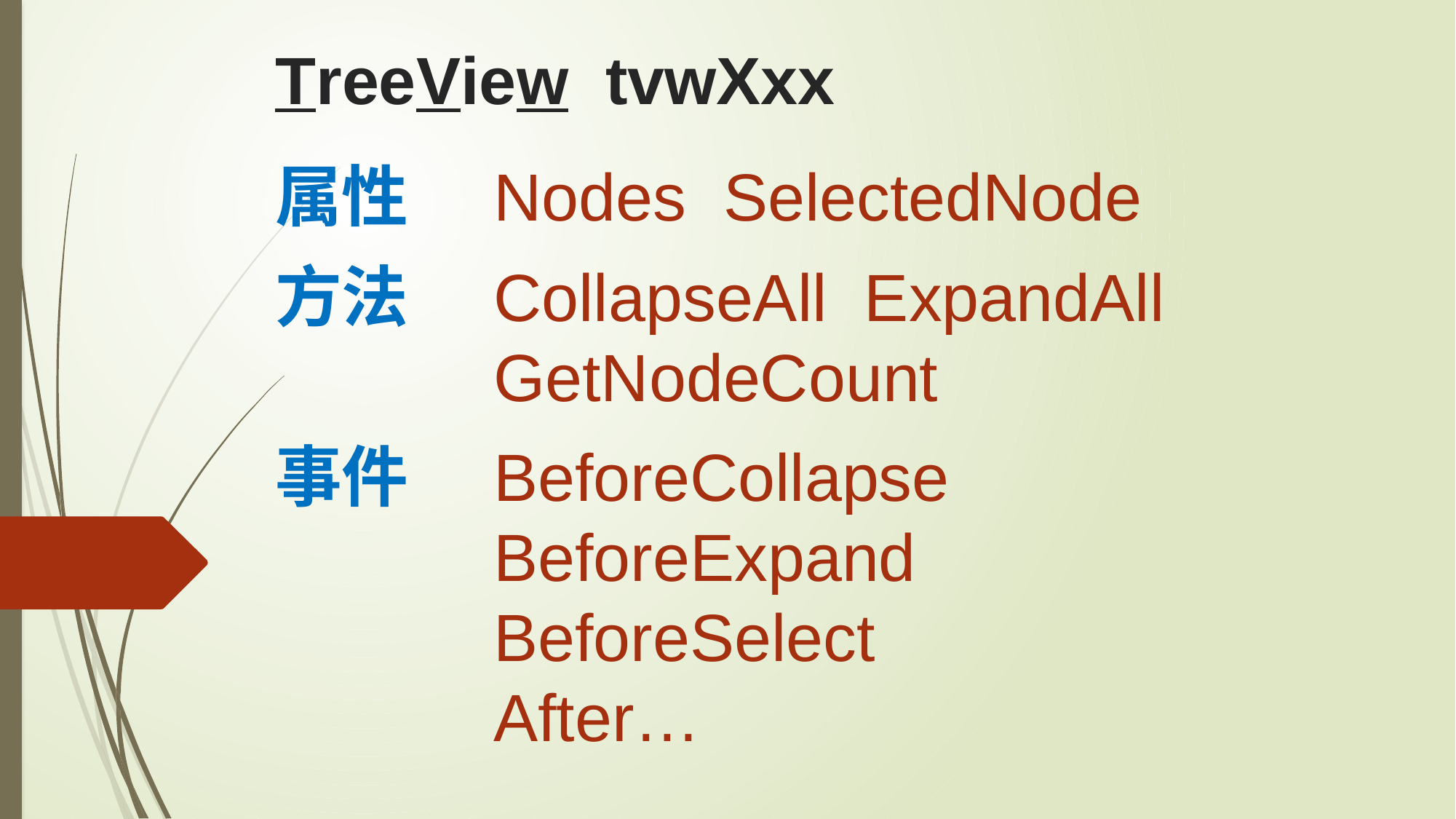

TreeView  tvwXxx

属性  	Nodes  SelectedNode

方法  	CollapseAll  ExpandAll
		GetNodeCount

事件	BeforeCollapse
	  	BeforeExpand
		BeforeSelect
		After…